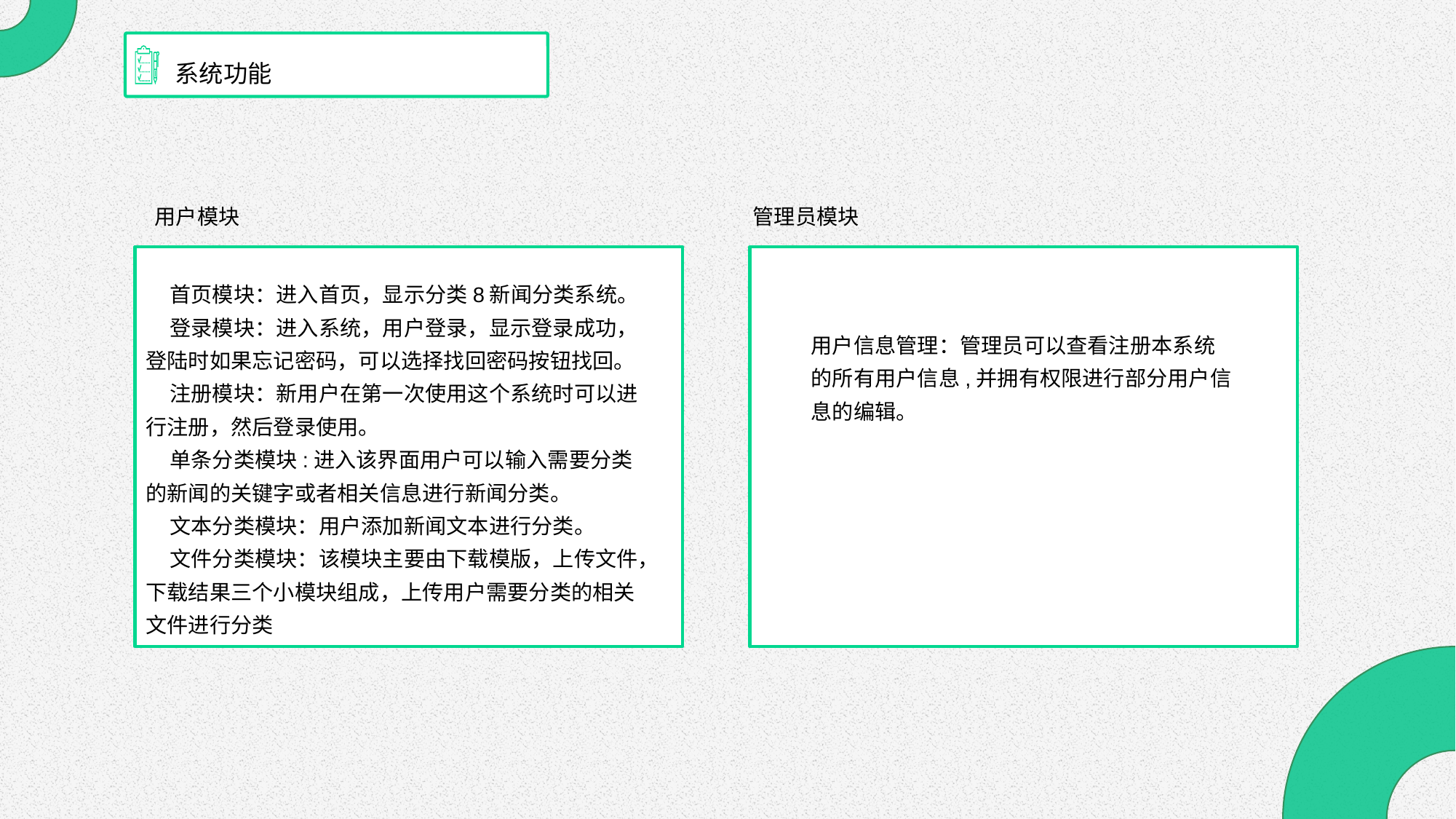

系统功能

用户模块
管理员模块

    首页模块：进入首页，显示分类8新闻分类系统。
    登录模块：进入系统，用户登录，显示登录成功，登陆时如果忘记密码，可以选择找回密码按钮找回。
    注册模块：新用户在第一次使用这个系统时可以进行注册，然后登录使用。
    单条分类模块:进入该界面用户可以输入需要分类的新闻的关键字或者相关信息进行新闻分类。
    文本分类模块：用户添加新闻文本进行分类。
    文件分类模块：该模块主要由下载模版，上传文件，下载结果三个小模块组成，上传用户需要分类的相关文件进行分类
用户信息管理：管理员可以查看注册本系统的所有用户信息,并拥有权限进行部分用户信息的编辑。